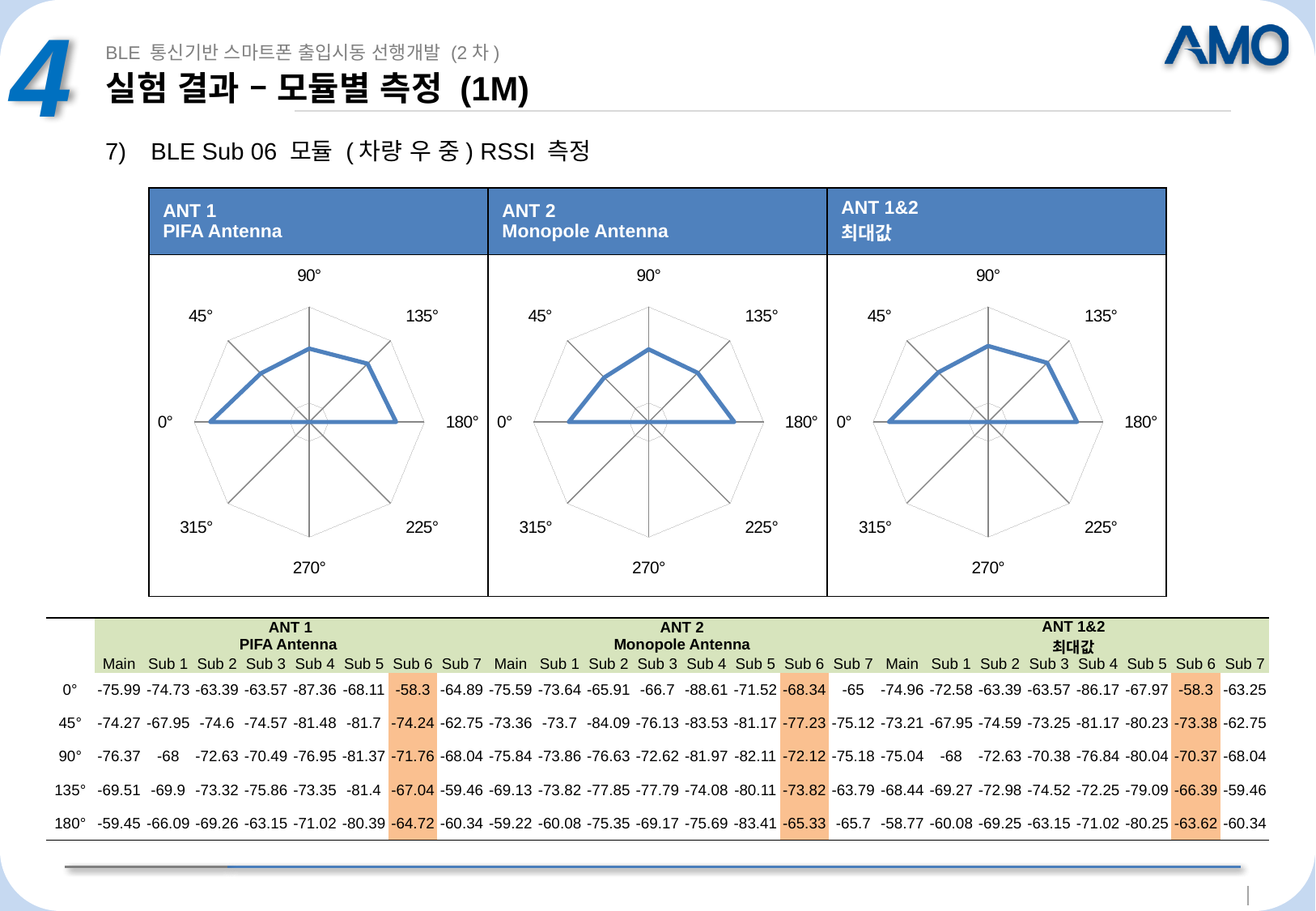

4
BLE 통신기반 스마트폰 출입시동 선행개발 (2차)
# 실험 결과 – 모듈별 측정 (1M)
BLE Sub 06 모듈 (차량 우 중) RSSI 측정
| ANT 1 PIFA Antenna | ANT 2 Monopole Antenna | ANT 1&2 최대값 |
| --- | --- | --- |
|  |  |  |

### Chart

| Category |  |
|---|---|
| 90° | -71.76 |
| 135° | -67.04 |
| 180° | -64.72 |
| 225° | -110.0 |
| 270° | -110.0 |
| 315° | -110.0 |
| 0° | -58.3 |
| 45° | -74.24 |

### Chart

| Category |  |
|---|---|
| 90° | -72.12 |
| 135° | -73.82 |
| 180° | -65.33 |
| 225° | -110.0 |
| 270° | -110.0 |
| 315° | -110.0 |
| 0° | -68.34 |
| 45° | -77.23 |

### Chart

| Category |  |
|---|---|
| 90° | -70.37 |
| 135° | -66.39 |
| 180° | -63.62 |
| 225° | -110.0 |
| 270° | -110.0 |
| 315° | -110.0 |
| 0° | -58.3 |
| 45° | -73.38 |
|  | ANT 1 PIFA Antenna |  |  |  |  |  |  |  | ANT 2 Monopole Antenna |  |  |  |  |  |  |  | ANT 1&2 최대값 |  |  |  |  |  |  |  |
| --- | --- | --- | --- | --- | --- | --- | --- | --- | --- | --- | --- | --- | --- | --- | --- | --- | --- | --- | --- | --- | --- | --- | --- | --- |
|  | Main | Sub 1 | Sub 2 | Sub 3 | Sub 4 | Sub 5 | Sub 6 | Sub 7 | Main | Sub 1 | Sub 2 | Sub 3 | Sub 4 | Sub 5 | Sub 6 | Sub 7 | Main | Sub 1 | Sub 2 | Sub 3 | Sub 4 | Sub 5 | Sub 6 | Sub 7 |
| 0° | -75.99 | -74.73 | -63.39 | -63.57 | -87.36 | -68.11 | -58.3 | -64.89 | -75.59 | -73.64 | -65.91 | -66.7 | -88.61 | -71.52 | -68.34 | -65 | -74.96 | -72.58 | -63.39 | -63.57 | -86.17 | -67.97 | -58.3 | -63.25 |
| 45° | -74.27 | -67.95 | -74.6 | -74.57 | -81.48 | -81.7 | -74.24 | -62.75 | -73.36 | -73.7 | -84.09 | -76.13 | -83.53 | -81.17 | -77.23 | -75.12 | -73.21 | -67.95 | -74.59 | -73.25 | -81.17 | -80.23 | -73.38 | -62.75 |
| 90° | -76.37 | -68 | -72.63 | -70.49 | -76.95 | -81.37 | -71.76 | -68.04 | -75.84 | -73.86 | -76.63 | -72.62 | -81.97 | -82.11 | -72.12 | -75.18 | -75.04 | -68 | -72.63 | -70.38 | -76.84 | -80.04 | -70.37 | -68.04 |
| 135° | -69.51 | -69.9 | -73.32 | -75.86 | -73.35 | -81.4 | -67.04 | -59.46 | -69.13 | -73.82 | -77.85 | -77.79 | -74.08 | -80.11 | -73.82 | -63.79 | -68.44 | -69.27 | -72.98 | -74.52 | -72.25 | -79.09 | -66.39 | -59.46 |
| 180° | -59.45 | -66.09 | -69.26 | -63.15 | -71.02 | -80.39 | -64.72 | -60.34 | -59.22 | -60.08 | -75.35 | -69.17 | -75.69 | -83.41 | -65.33 | -65.7 | -58.77 | -60.08 | -69.25 | -63.15 | -71.02 | -80.25 | -63.62 | -60.34 |